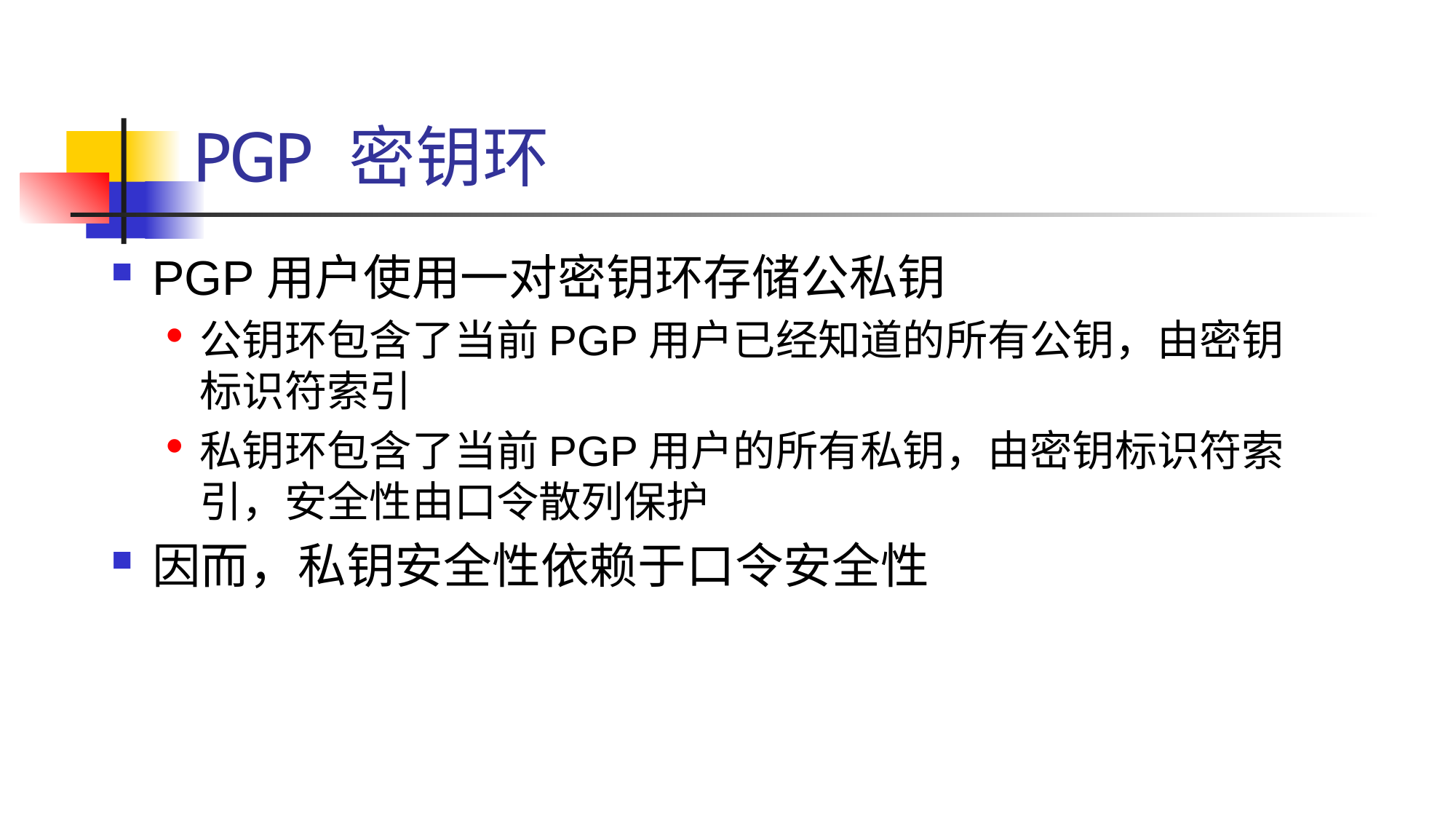

# PGP 密钥环
PGP用户使用一对密钥环存储公私钥
公钥环包含了当前PGP用户已经知道的所有公钥，由密钥标识符索引
私钥环包含了当前PGP用户的所有私钥，由密钥标识符索引，安全性由口令散列保护
因而，私钥安全性依赖于口令安全性